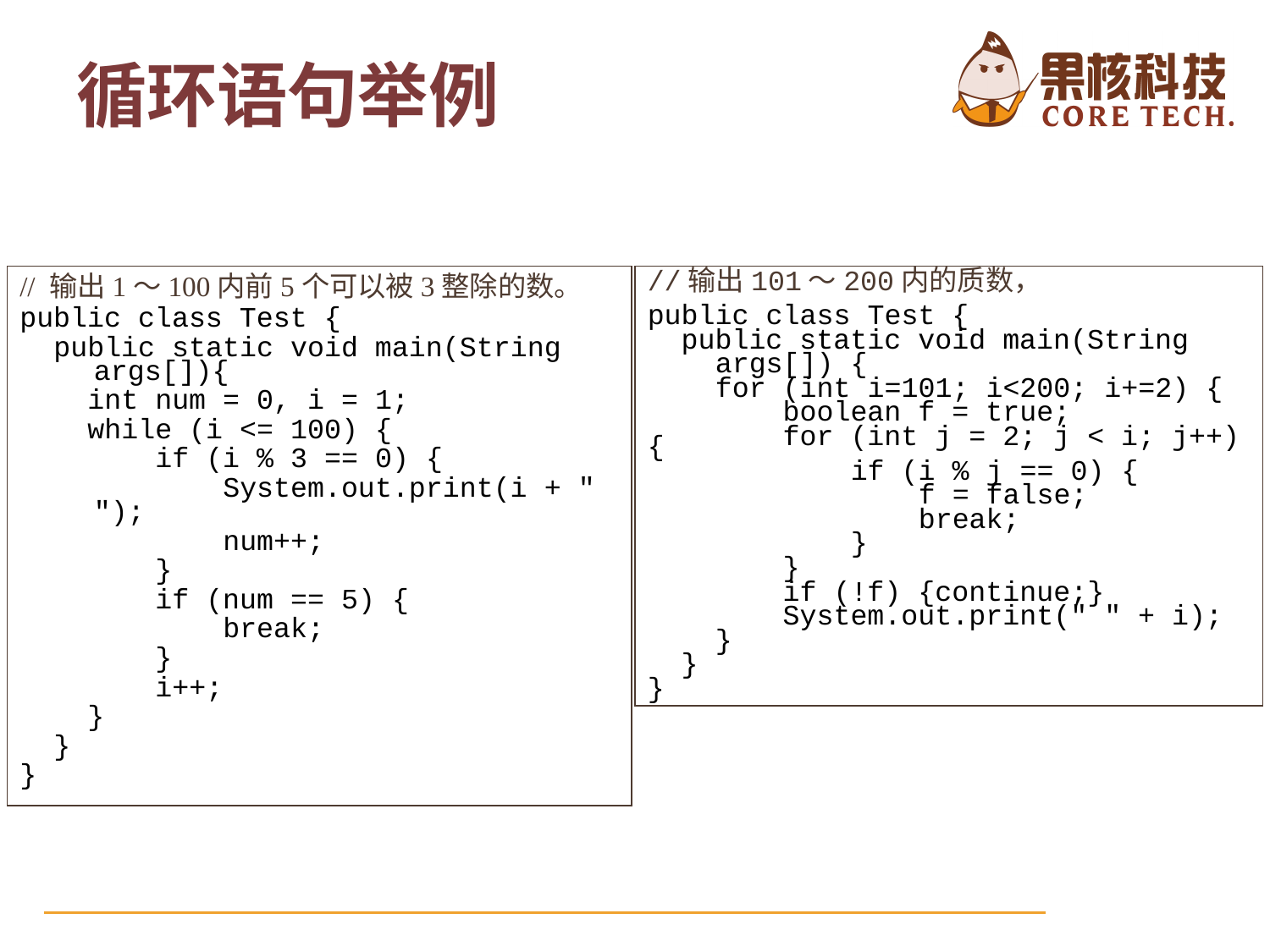

# 循环语句举例
// 输出1～100内前5个可以被3整除的数。
public class Test {
  public static void main(String args[]){
    int num = 0, i = 1;
    while (i <= 100) {
        if (i % 3 == 0) {
            System.out.print(i + " ");
            num++;
        }
        if (num == 5) {
            break;
        }
        i++;
    }
  }
}
//输出101～200内的质数，
public class Test {
  public static void main(String
    args[]) {
    for (int i=101; i<200; i+=2) {
        boolean f = true;
        for (int j = 2; j < i; j++) {
            if (i % j == 0) {
                f = false;
                break;
            }
        }
        if (!f) {continue;}
        System.out.print(" " + i);
    }
  }
}